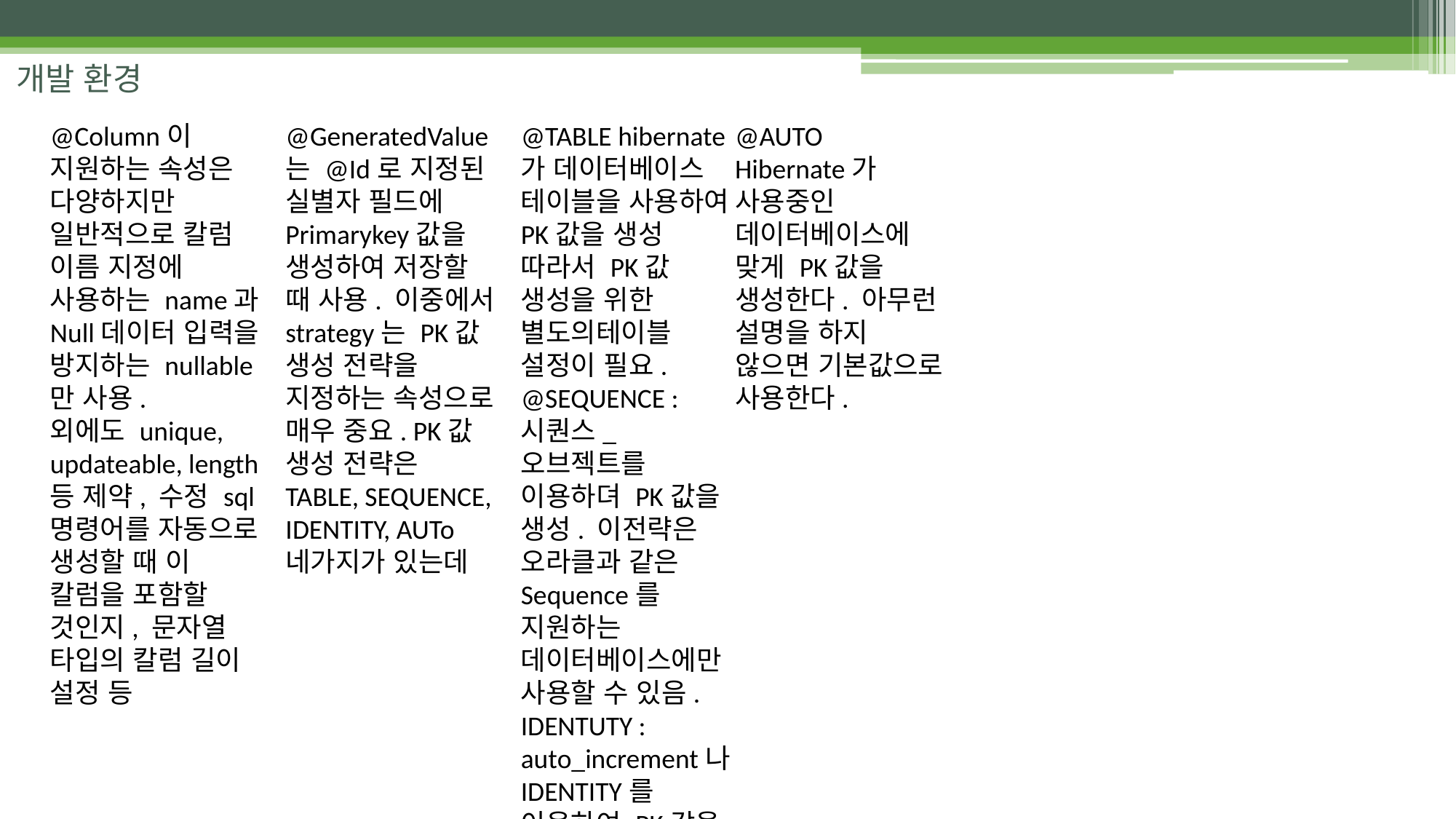

개발 환경
@AUTO
Hibernate가 사용중인 데이터베이스에 맞게 PK값을 생성한다. 아무런 설명을 하지 않으면 기본값으로 사용한다.
@Column이 지원하는 속성은 다양하지만 일반적으로 칼럼 이름 지정에 사용하는 name과 Null데이터 입력을 방지하는 nullable만 사용.
외에도 unique, updateable, length등 제약, 수정 sql 명령어를 자동으로 생성할 때 이 칼럼을 포함할 것인지, 문자열 타입의 칼럼 길이 설정 등
@GeneratedValue
는 @Id로 지정된 실별자 필드에 Primarykey값을 생성하여 저장할 때 사용. 이중에서 strategy는 PK값 생성 전략을 지정하는 속성으로 매우 중요. PK값 생성 전략은 TABLE, SEQUENCE, IDENTITY, AUTo 네가지가 있는데
@TABLE hibernate가 데이터베이스 테이블을 사용하여 PK값을 생성 따라서 PK값 생성을 위한 별도의테이블 설정이 필요.
@SEQUENCE : 시퀀스_오브젝트를 이용하뎌 PK값을 생성. 이전략은 오라클과 같은 Sequence를 지원하는 데이터베이스에만 사용할 수 있음.
IDENTUTY : auto_increment나 IDENTITY를 이용하여 PK값을 생성한다. 일반적으로 MySQL 같은 데이터 베이스를 이용할 떄 사용한다.